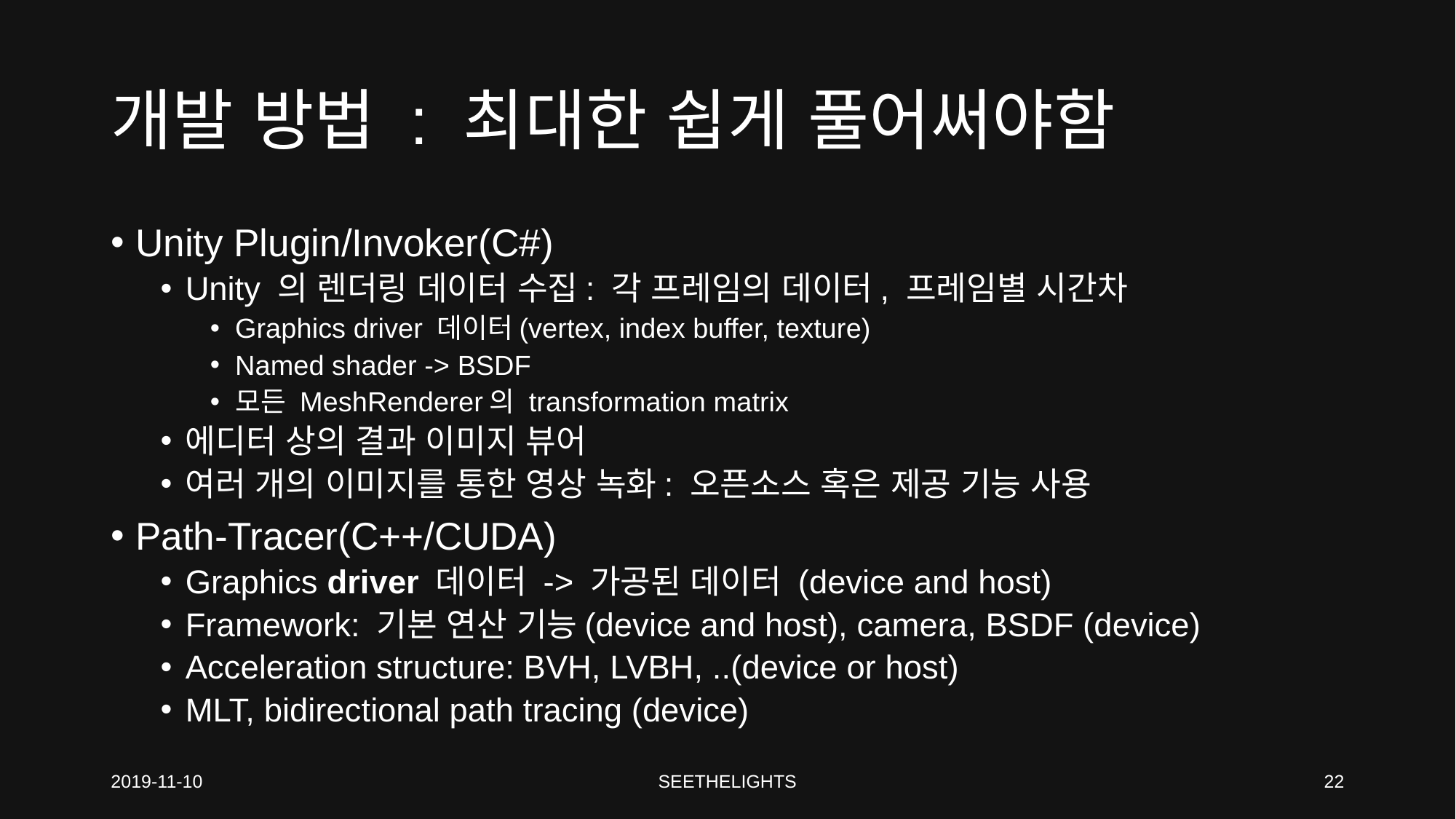

# 개발 방법 : 최대한 쉽게 풀어써야함
Unity Plugin/Invoker(C#)
Unity 의 렌더링 데이터 수집: 각 프레임의 데이터, 프레임별 시간차
Graphics driver 데이터(vertex, index buffer, texture)
Named shader -> BSDF
모든 MeshRenderer의 transformation matrix
에디터 상의 결과 이미지 뷰어
여러 개의 이미지를 통한 영상 녹화: 오픈소스 혹은 제공 기능 사용
Path-Tracer(C++/CUDA)
Graphics driver 데이터 -> 가공된 데이터 (device and host)
Framework: 기본 연산 기능(device and host), camera, BSDF (device)
Acceleration structure: BVH, LVBH, ..(device or host)
MLT, bidirectional path tracing (device)
2019-11-10
SEETHELIGHTS
22